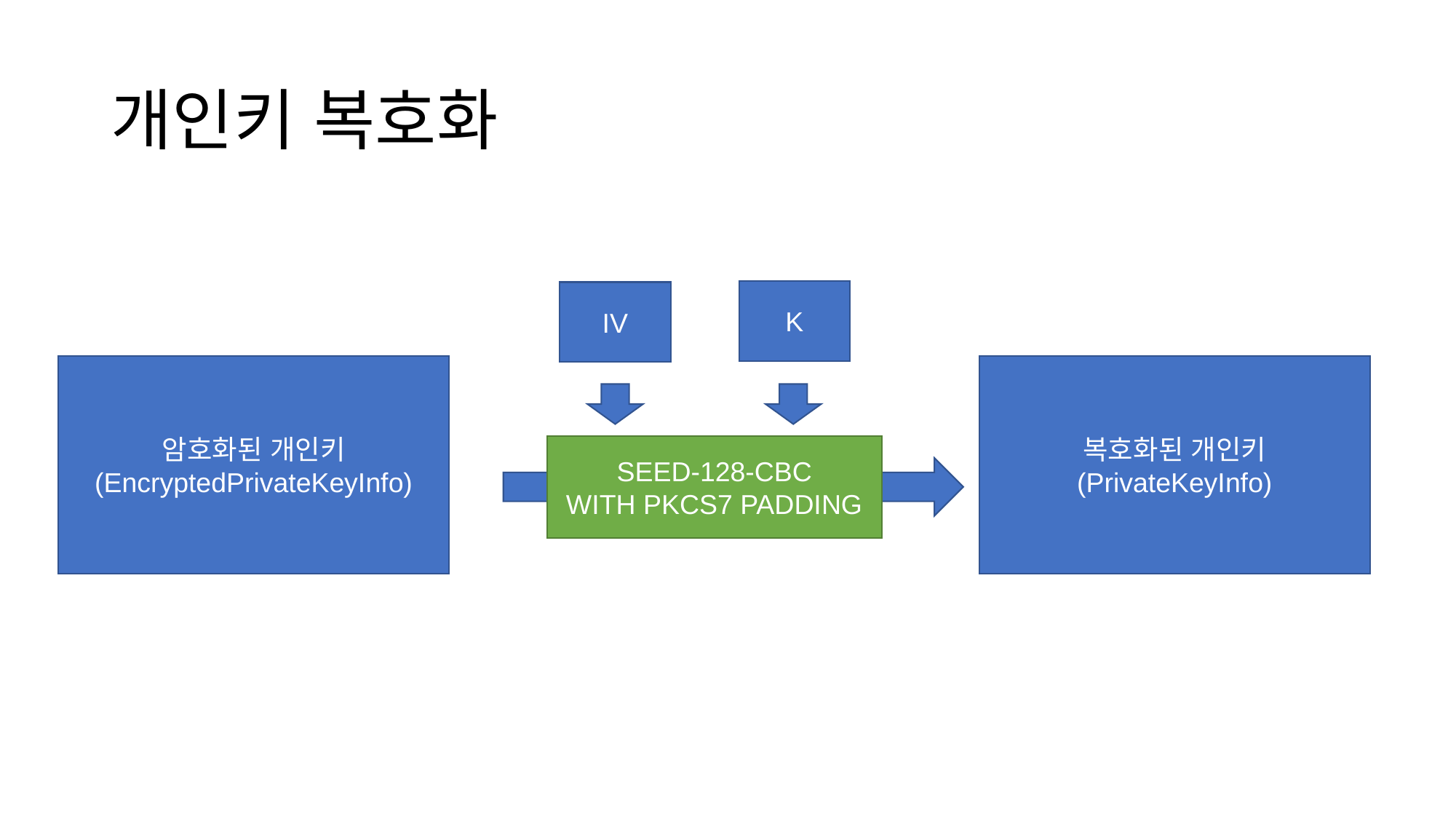

# 개인키 복호화
K
IV
암호화된 개인키
(EncryptedPrivateKeyInfo)
복호화된 개인키
(PrivateKeyInfo)

SEED-128-CBC
WITH PKCS7 PADDING